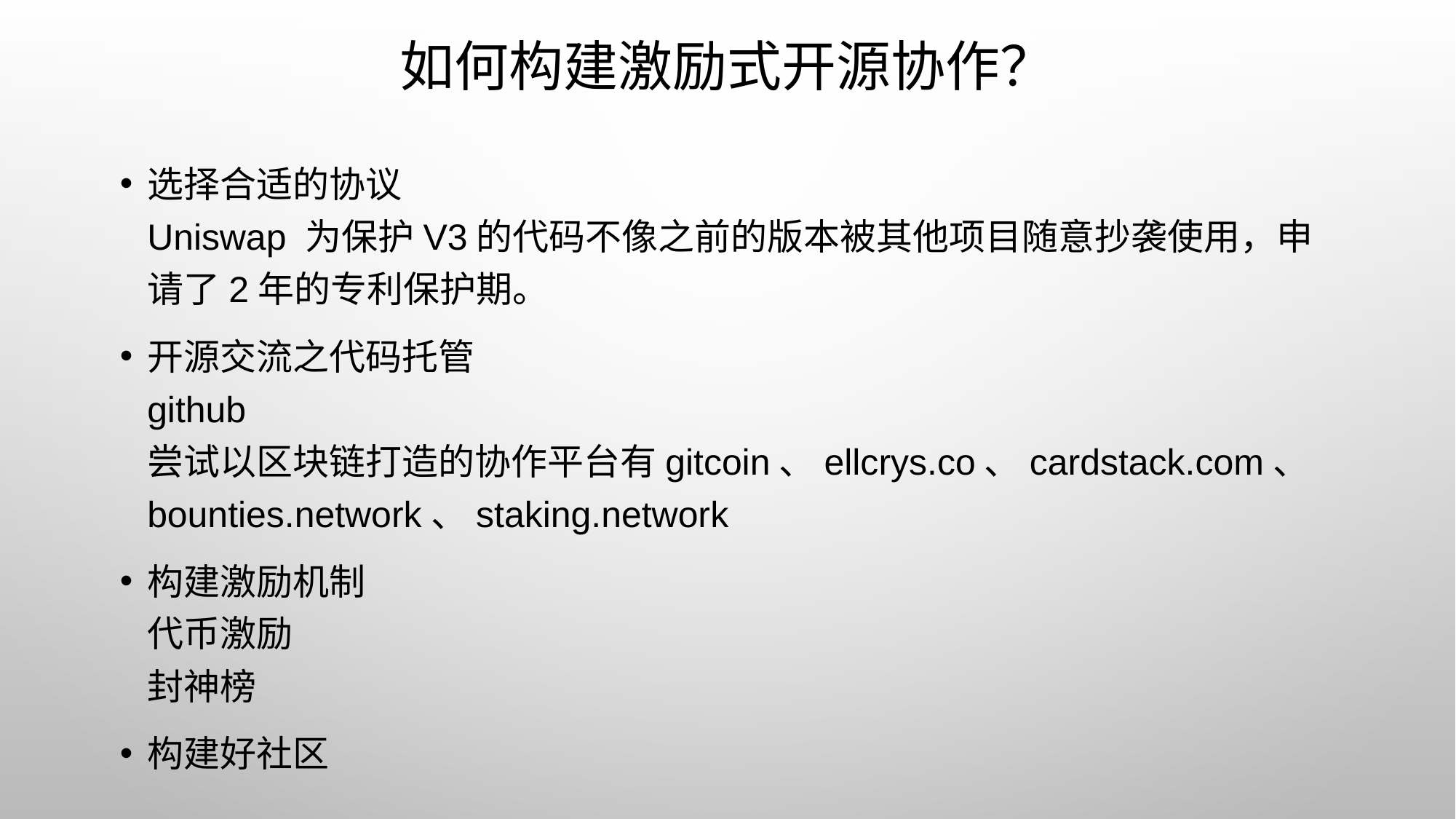

# 如何构建激励式开源协作？
选择合适的协议
Uniswap 为保护V3的代码不像之前的版本被其他项目随意抄袭使用，申请了2年的专利保护期。
开源交流之代码托管
github
尝试以区块链打造的协作平台有gitcoin、ellcrys.co、cardstack.com、bounties.network、staking.network
构建激励机制
代币激励
封神榜
构建好社区